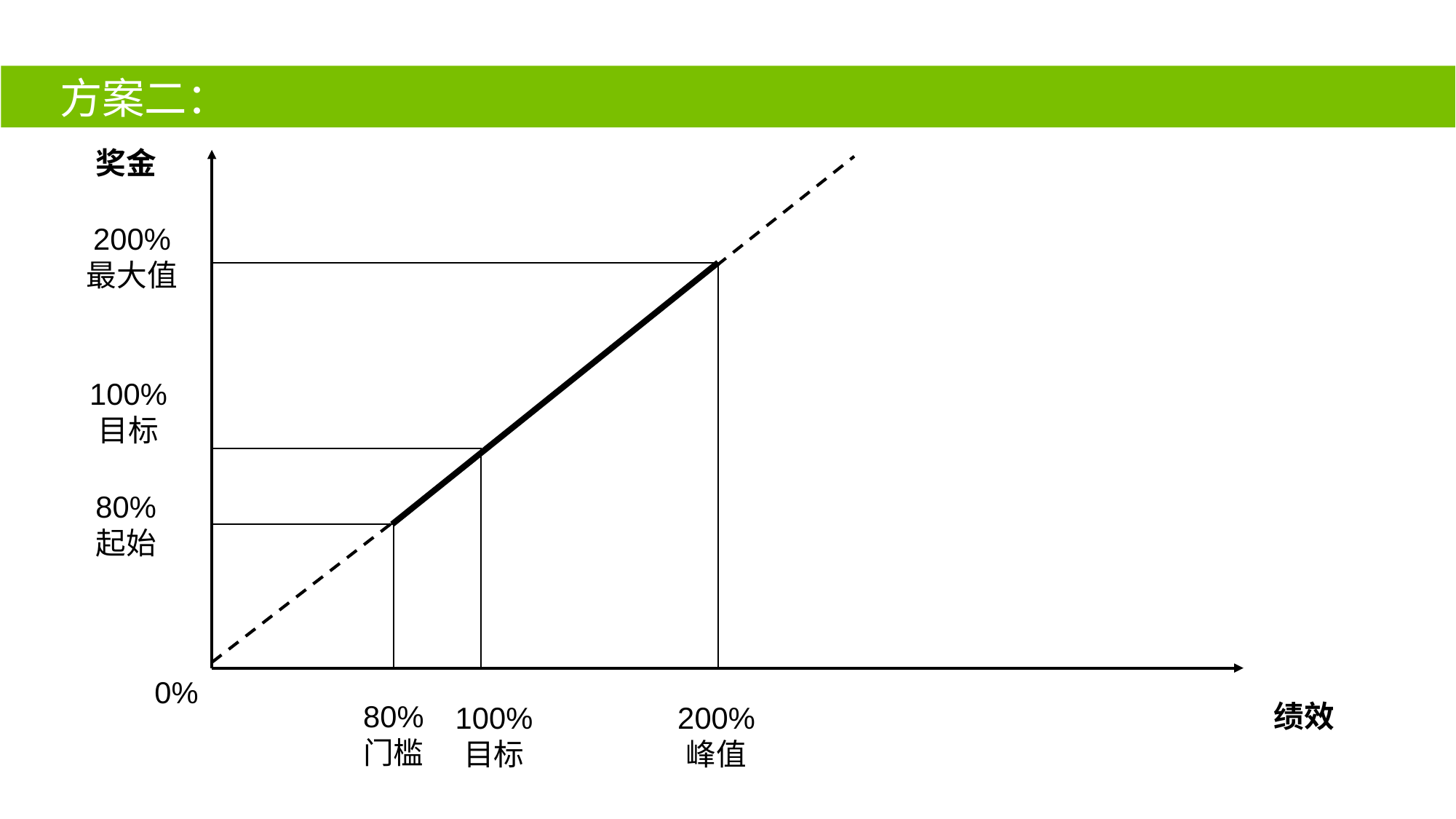

方案二：
奖金
200%
最大值
100%
目标
80%
起始
0%
80%
门槛
绩效
100%
目标
200%
峰值